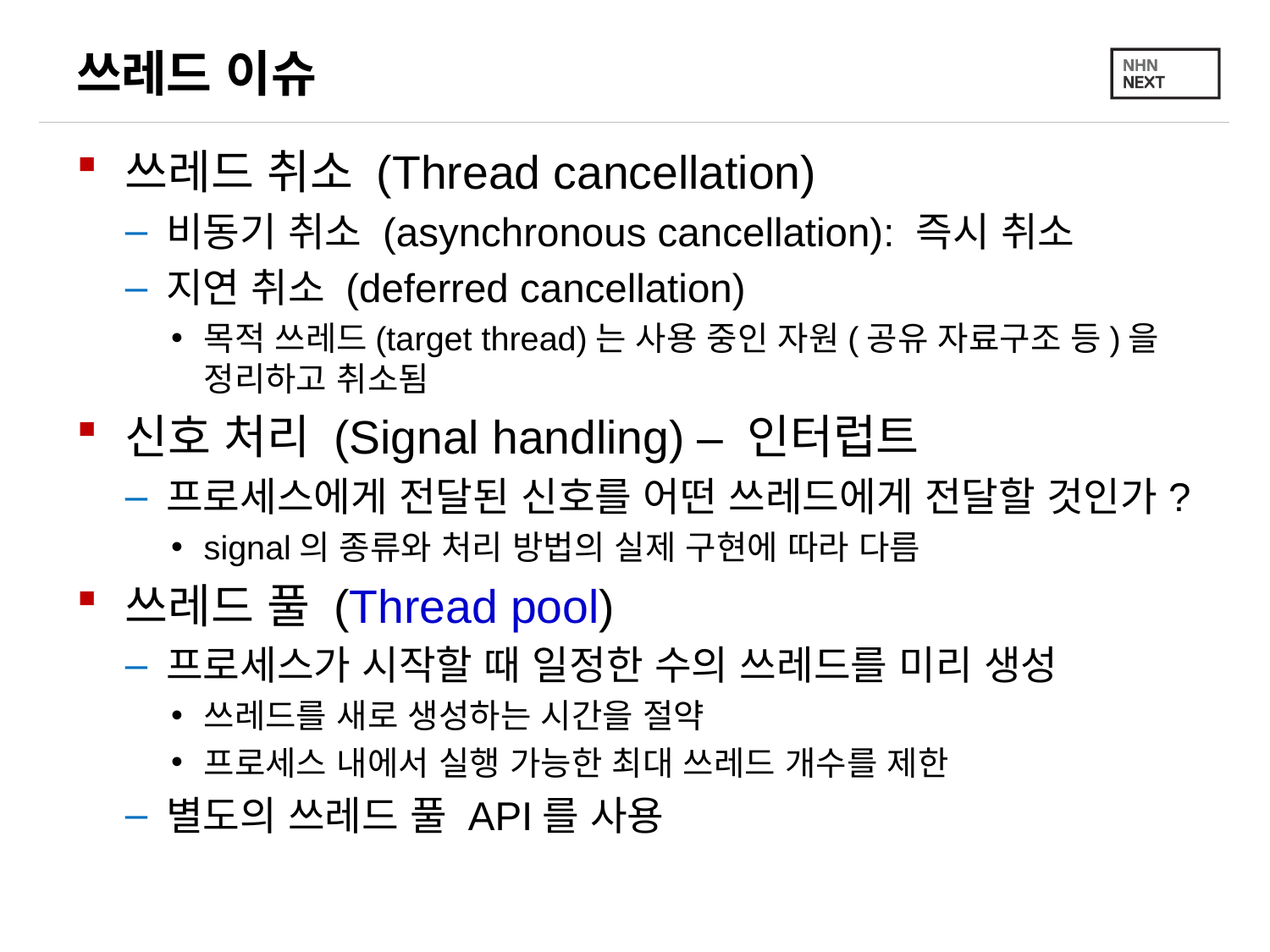

# 쓰레드 이슈
쓰레드 취소 (Thread cancellation)
비동기 취소 (asynchronous cancellation): 즉시 취소
지연 취소 (deferred cancellation)
목적 쓰레드(target thread)는 사용 중인 자원(공유 자료구조 등)을 정리하고 취소됨
신호 처리 (Signal handling) – 인터럽트
프로세스에게 전달된 신호를 어떤 쓰레드에게 전달할 것인가?
signal의 종류와 처리 방법의 실제 구현에 따라 다름
쓰레드 풀 (Thread pool)
프로세스가 시작할 때 일정한 수의 쓰레드를 미리 생성
쓰레드를 새로 생성하는 시간을 절약
프로세스 내에서 실행 가능한 최대 쓰레드 개수를 제한
별도의 쓰레드 풀 API를 사용